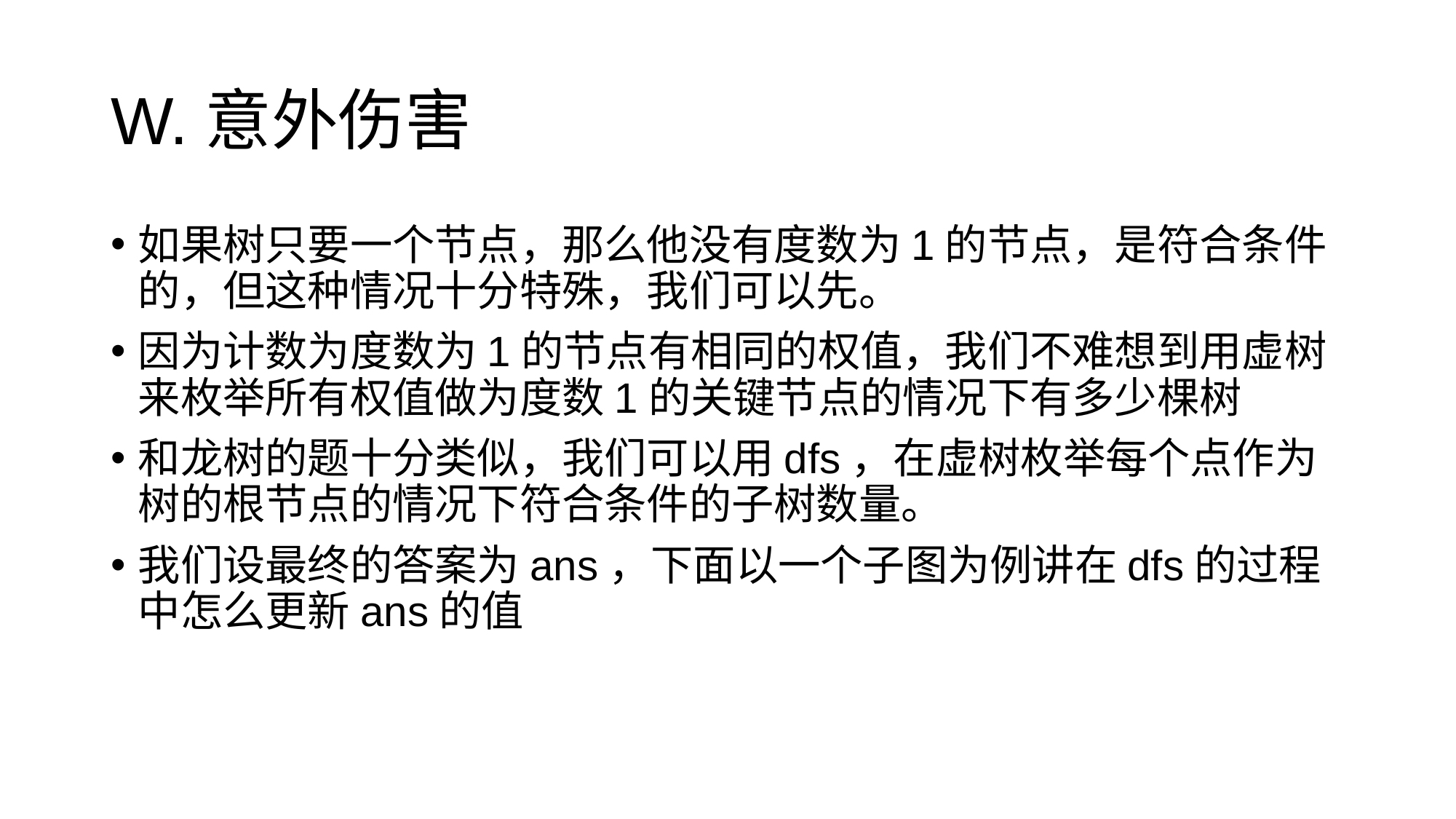

# W.意外伤害
如果树只要一个节点，那么他没有度数为1的节点，是符合条件的，但这种情况十分特殊，我们可以先。
因为计数为度数为1的节点有相同的权值，我们不难想到用虚树来枚举所有权值做为度数1的关键节点的情况下有多少棵树
和龙树的题十分类似，我们可以用dfs，在虚树枚举每个点作为树的根节点的情况下符合条件的子树数量。
我们设最终的答案为ans，下面以一个子图为例讲在dfs的过程中怎么更新ans的值